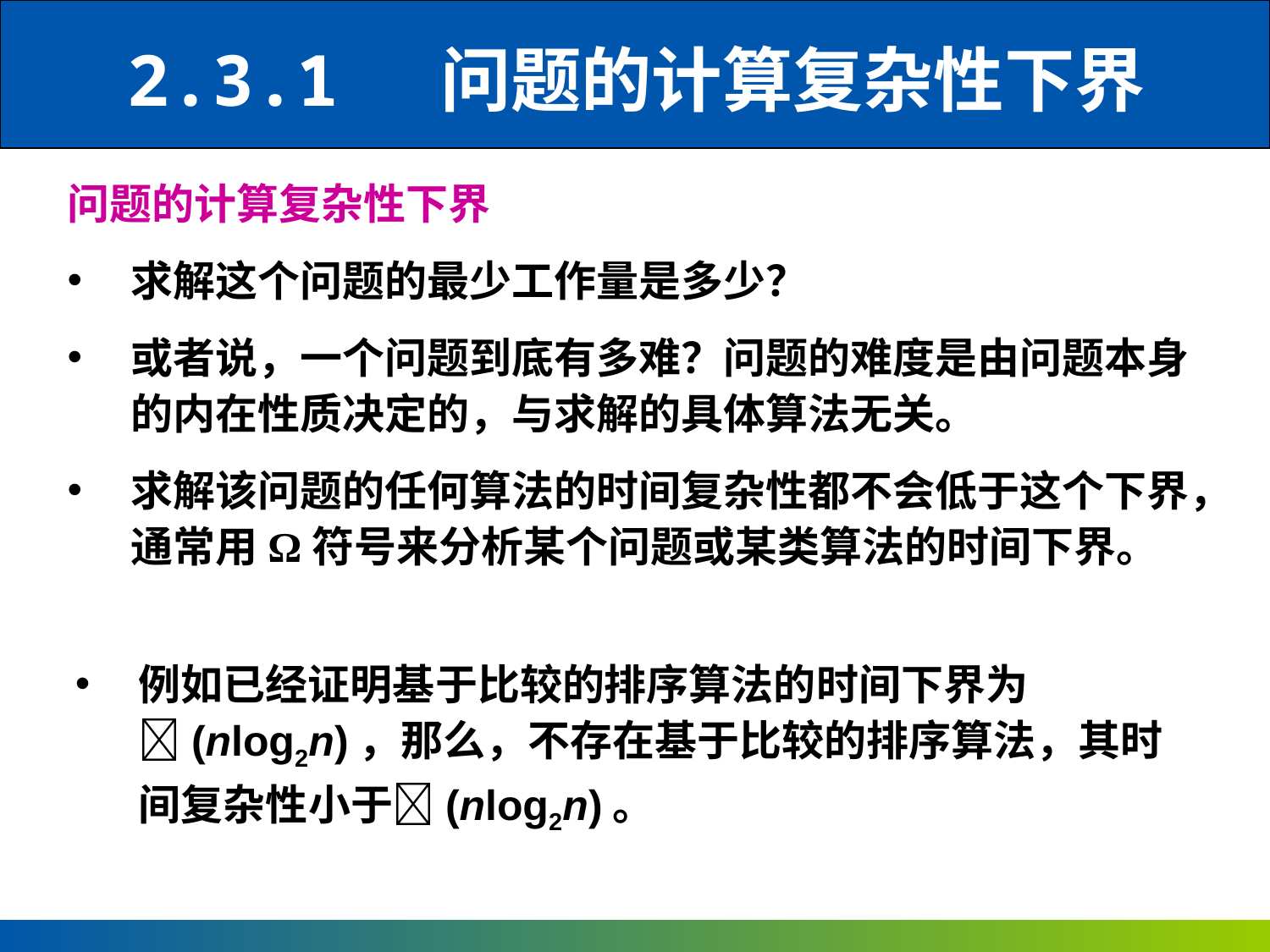

2.3.1  问题的计算复杂性下界
问题的计算复杂性下界
求解这个问题的最少工作量是多少？
或者说，一个问题到底有多难？问题的难度是由问题本身的内在性质决定的，与求解的具体算法无关。
求解该问题的任何算法的时间复杂性都不会低于这个下界，通常用Ω符号来分析某个问题或某类算法的时间下界。

例如已经证明基于比较的排序算法的时间下界为Ω(nlog2n)，那么，不存在基于比较的排序算法，其时间复杂性小于Ω(nlog2n)。